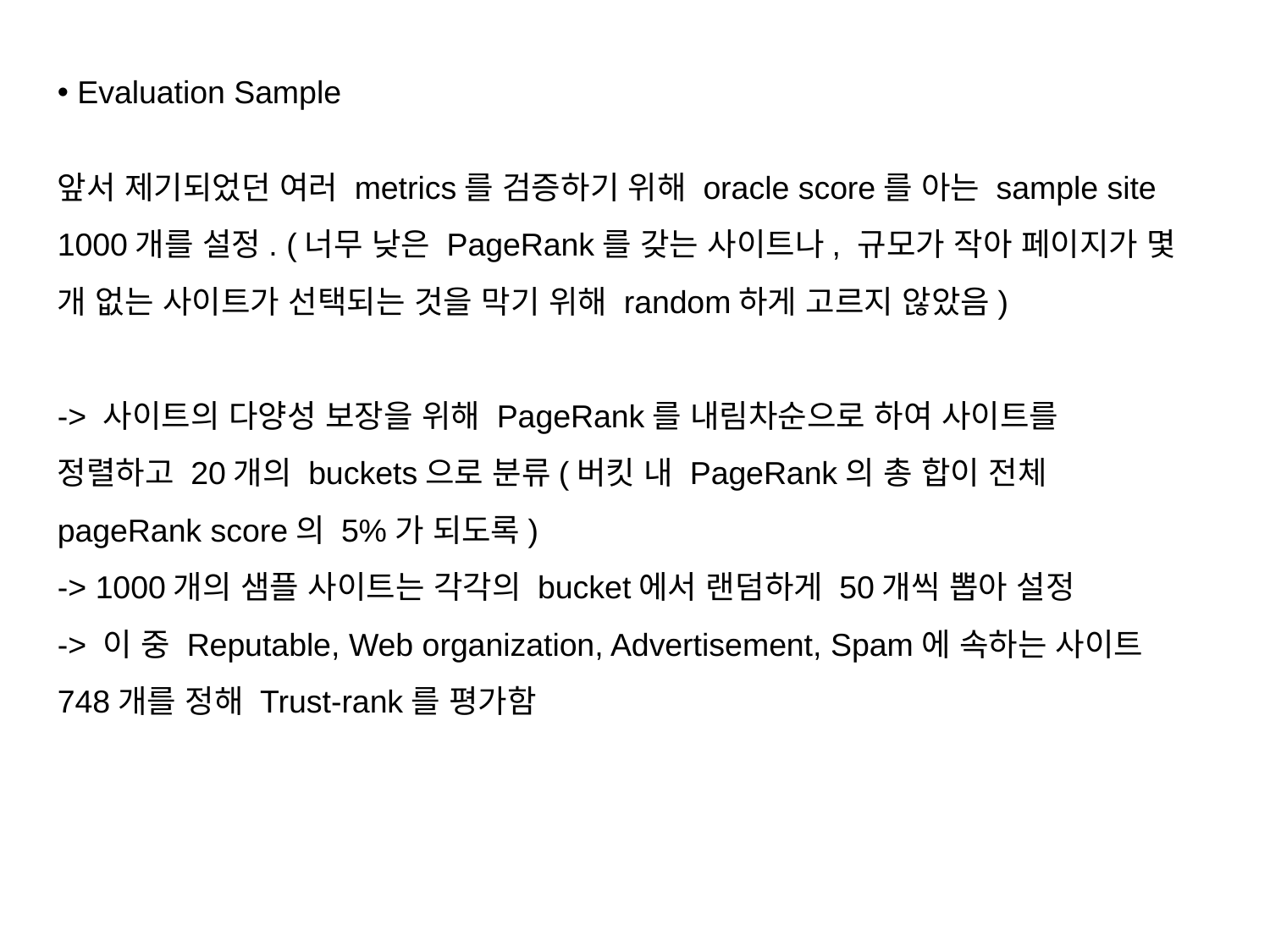

Evaluation Sample

앞서 제기되었던 여러 metrics를 검증하기 위해 oracle score를 아는 sample site 1000개를 설정. (너무 낮은 PageRank를 갖는 사이트나, 규모가 작아 페이지가 몇 개 없는 사이트가 선택되는 것을 막기 위해 random하게 고르지 않았음)

-> 사이트의 다양성 보장을 위해 PageRank를 내림차순으로 하여 사이트를 정렬하고 20개의 buckets으로 분류(버킷 내 PageRank의 총 합이 전체 pageRank score의 5%가 되도록)
-> 1000개의 샘플 사이트는 각각의 bucket에서 랜덤하게 50개씩 뽑아 설정
-> 이 중 Reputable, Web organization, Advertisement, Spam에 속하는 사이트 748개를 정해 Trust-rank를 평가함